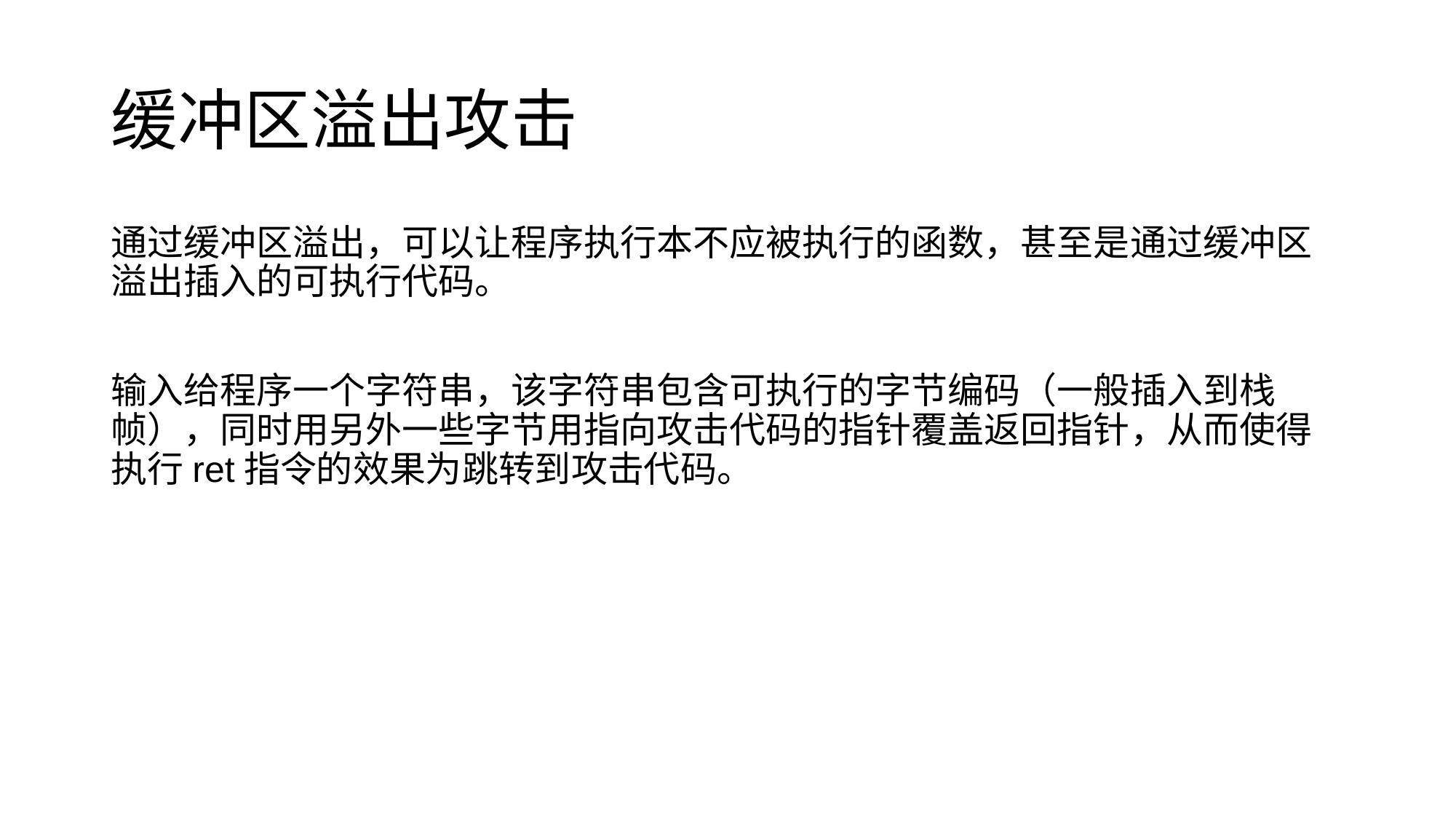

# 缓冲区溢出攻击
通过缓冲区溢出，可以让程序执行本不应被执行的函数，甚至是通过缓冲区溢出插入的可执行代码。

输入给程序一个字符串，该字符串包含可执行的字节编码（一般插入到栈帧），同时用另外一些字节用指向攻击代码的指针覆盖返回指针，从而使得执行ret指令的效果为跳转到攻击代码。